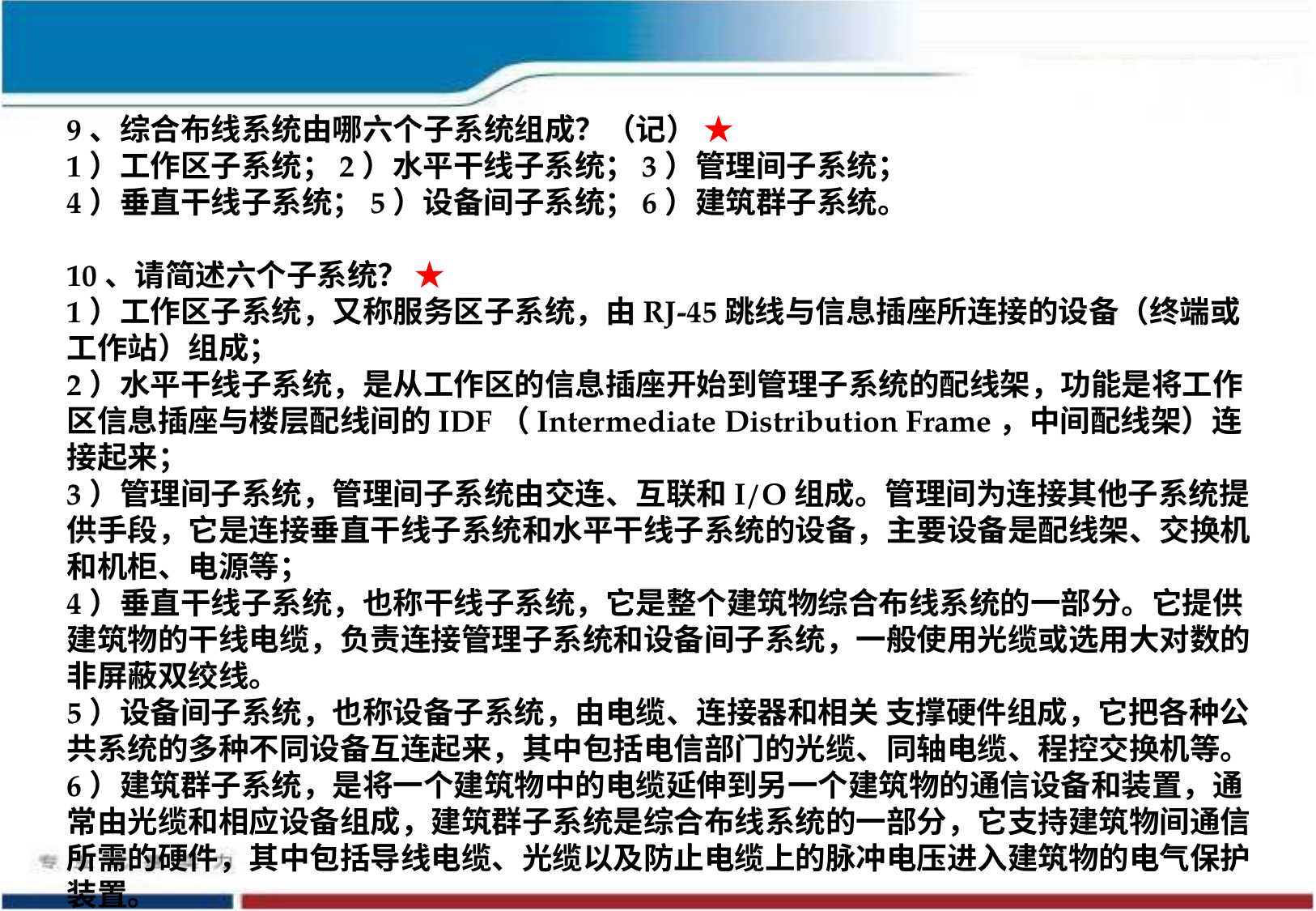

9、综合布线系统由哪六个子系统组成？（记） ★
1）工作区子系统；2）水平干线子系统；3）管理间子系统；
4）垂直干线子系统；5）设备间子系统；6）建筑群子系统。

10、请简述六个子系统？ ★
1）工作区子系统，又称服务区子系统，由RJ-45跳线与信息插座所连接的设备（终端或工作站）组成；
2）水平干线子系统，是从工作区的信息插座开始到管理子系统的配线架，功能是将工作区信息插座与楼层配线间的IDF（Intermediate Distribution Frame，中间配线架）连接起来；
3）管理间子系统，管理间子系统由交连、互联和I/O组成。管理间为连接其他子系统提供手段，它是连接垂直干线子系统和水平干线子系统的设备，主要设备是配线架、交换机和机柜、电源等；
4）垂直干线子系统，也称干线子系统，它是整个建筑物综合布线系统的一部分。它提供建筑物的干线电缆，负责连接管理子系统和设备间子系统，一般使用光缆或选用大对数的非屏蔽双绞线。
5）设备间子系统，也称设备子系统，由电缆、连接器和相关 支撑硬件组成，它把各种公共系统的多种不同设备互连起来，其中包括电信部门的光缆、同轴电缆、程控交换机等。
6）建筑群子系统，是将一个建筑物中的电缆延伸到另一个建筑物的通信设备和装置，通常由光缆和相应设备组成，建筑群子系统是综合布线系统的一部分，它支持建筑物间通信所需的硬件，其中包括导线电缆、光缆以及防止电缆上的脉冲电压进入建筑物的电气保护装置。